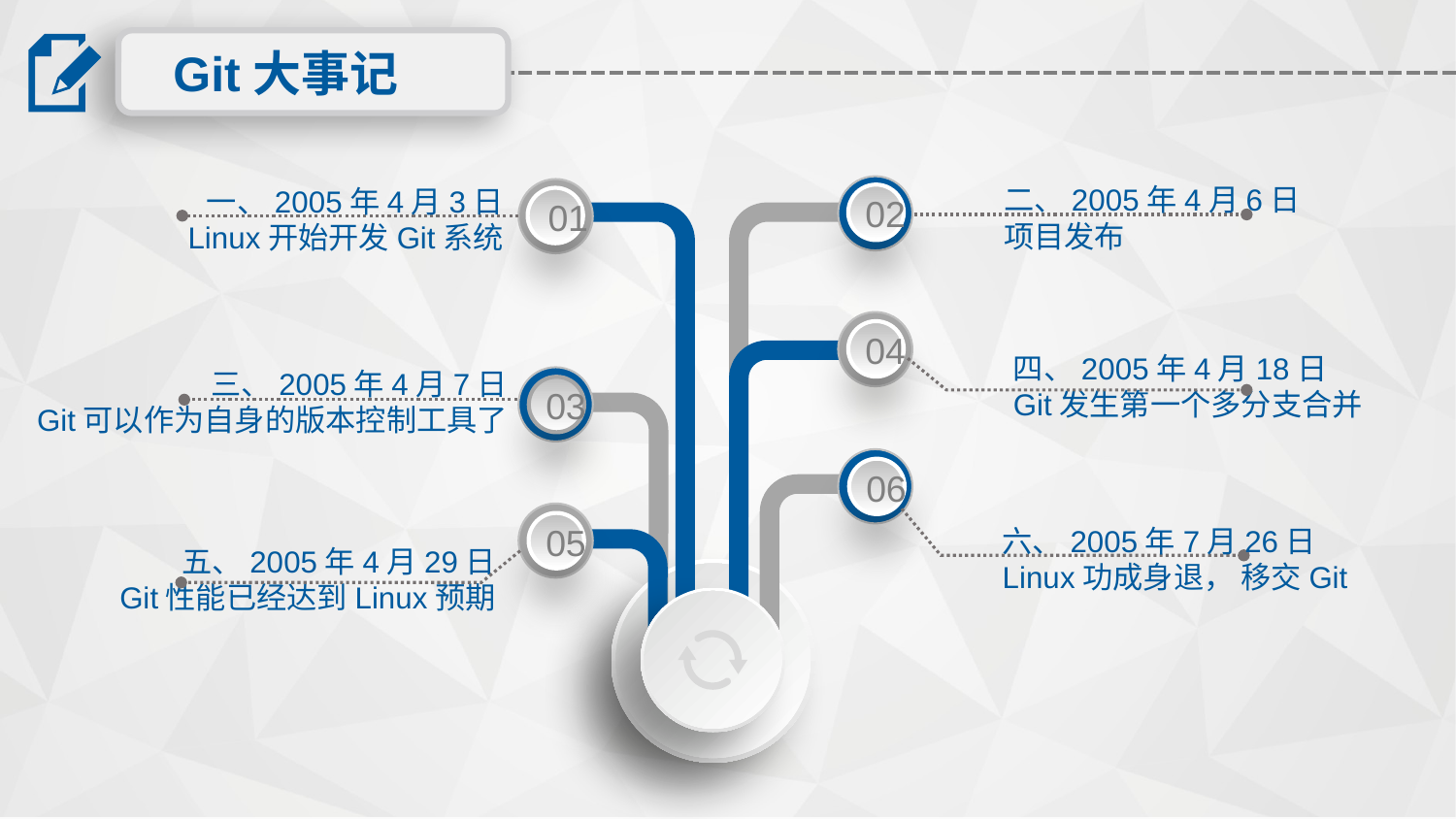

Git大事记
二、2005年4月6日
项目发布
一、2005年4月3日
Linux开始开发Git系统

02

01

04

四、2005年4月18日
Git发生第一个多分支合并

三、2005年4月7日
Git可以作为自身的版本控制工具了

03

06

05

六、2005年7月26日
Linux功成身退， 移交Git
五、2005年4月29日
Git性能已经达到Linux预期